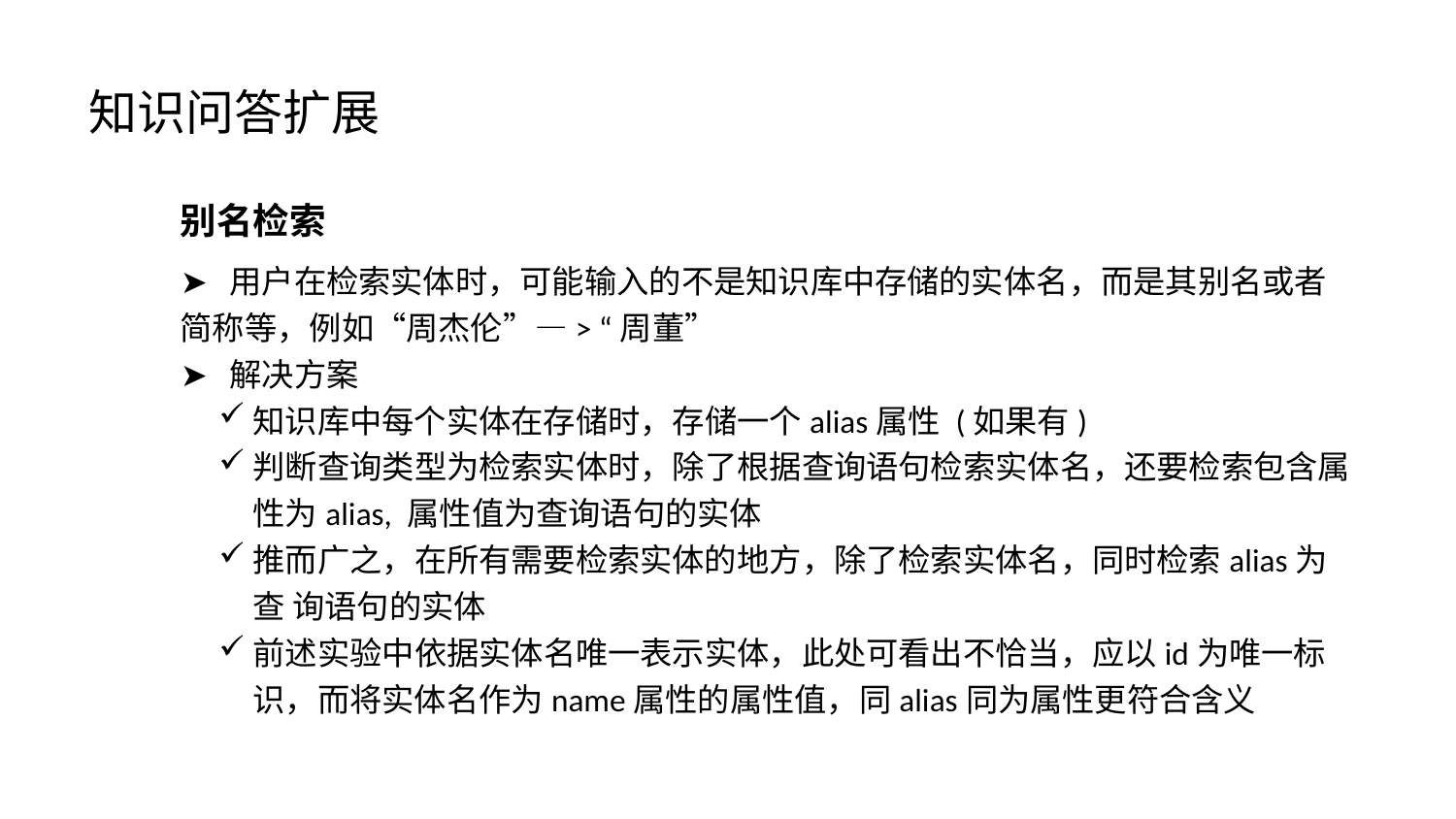

# 知识问答扩展
别名检索
➤  用户在检索实体时，可能输入的不是知识库中存储的实体名，而是其别名或者简称等，例如“周杰伦”—> “周董”
➤  解决方案
知识库中每个实体在存储时，存储一个alias属性 (如果有)
判断查询类型为检索实体时，除了根据查询语句检索实体名，还要检索包含属 性为alias, 属性值为查询语句的实体
推而广之，在所有需要检索实体的地方，除了检索实体名，同时检索alias为查 询语句的实体
前述实验中依据实体名唯一表示实体，此处可看出不恰当，应以id为唯一标 识，而将实体名作为name属性的属性值，同alias同为属性更符合含义